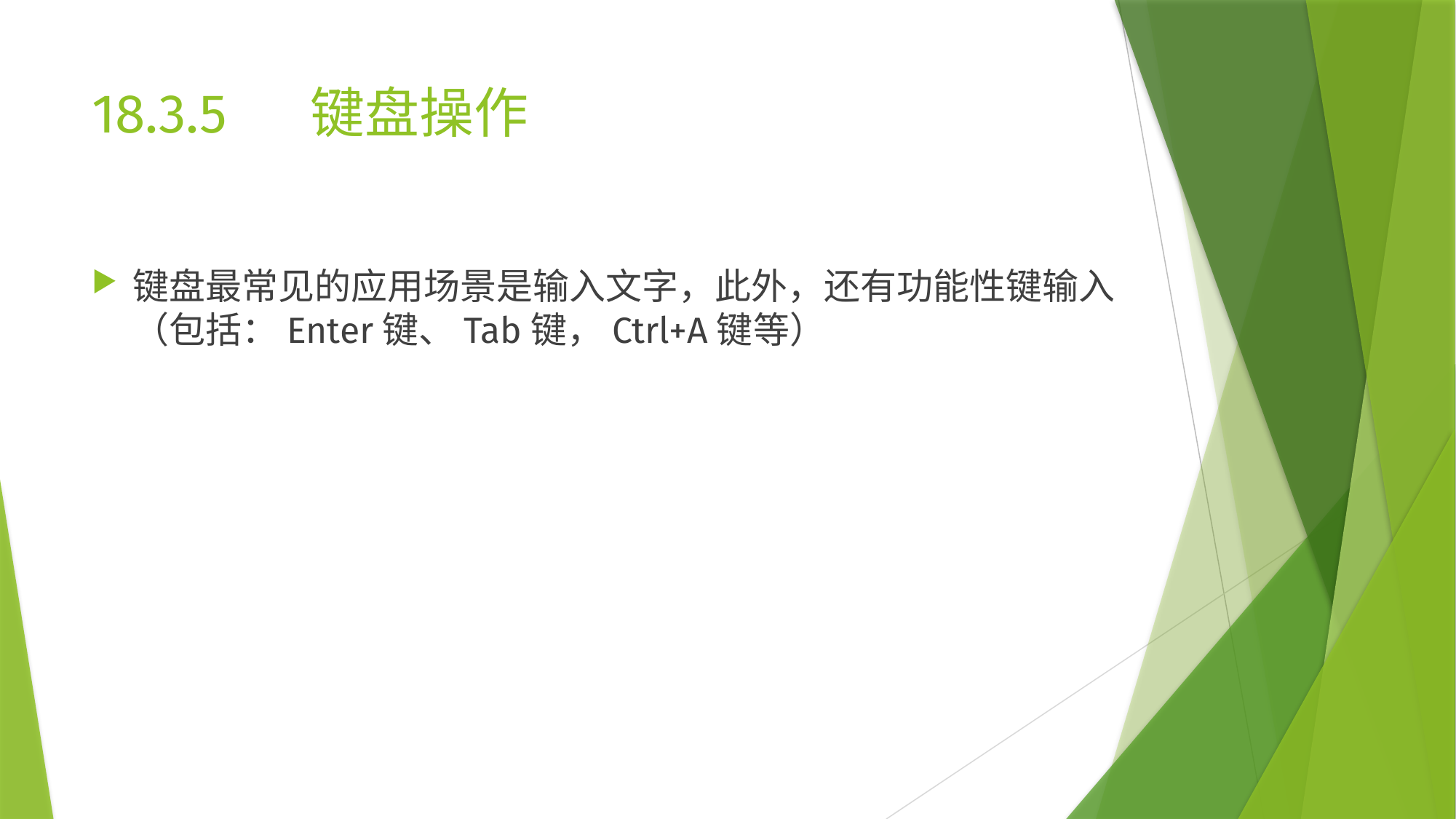

# 18.3.5	键盘操作
键盘最常见的应用场景是输入文字，此外，还有功能性键输入（包括：Enter键、Tab键，Ctrl+A键等）